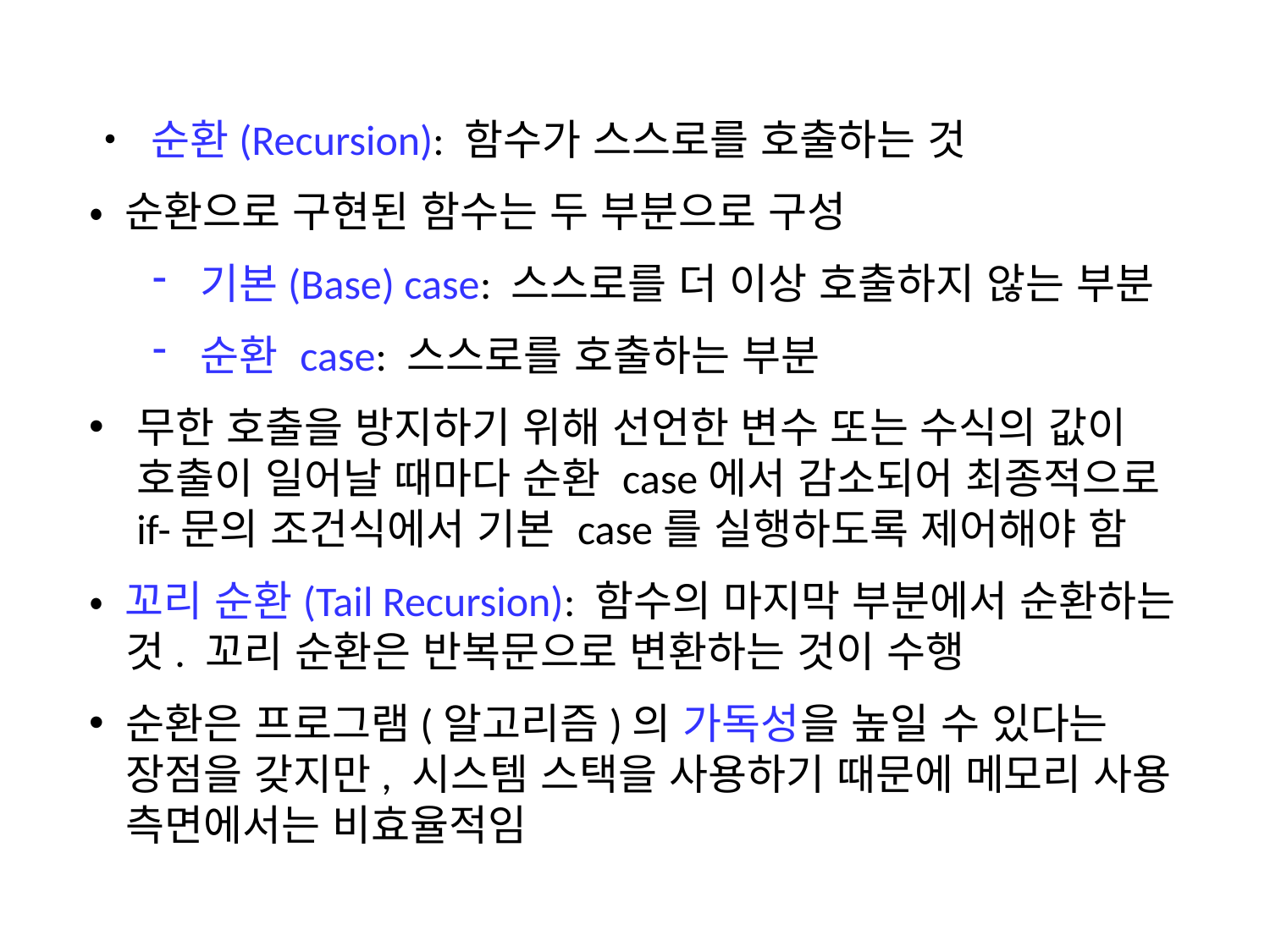

• 순환(Recursion): 함수가 스스로를 호출하는 것
• 순환으로 구현된 함수는 두 부분으로 구성
기본(Base) case: 스스로를 더 이상 호출하지 않는 부분
순환 case: 스스로를 호출하는 부분
무한 호출을 방지하기 위해 선언한 변수 또는 수식의 값이 호출이 일어날 때마다 순환 case에서 감소되어 최종적으로 if-문의 조건식에서 기본 case를 실행하도록 제어해야 함
• 꼬리 순환(Tail Recursion): 함수의 마지막 부분에서 순환하는 것. 꼬리 순환은 반복문으로 변환하는 것이 수행
순환은 프로그램(알고리즘)의 가독성을 높일 수 있다는 장점을 갖지만, 시스템 스택을 사용하기 때문에 메모리 사용 측면에서는 비효율적임